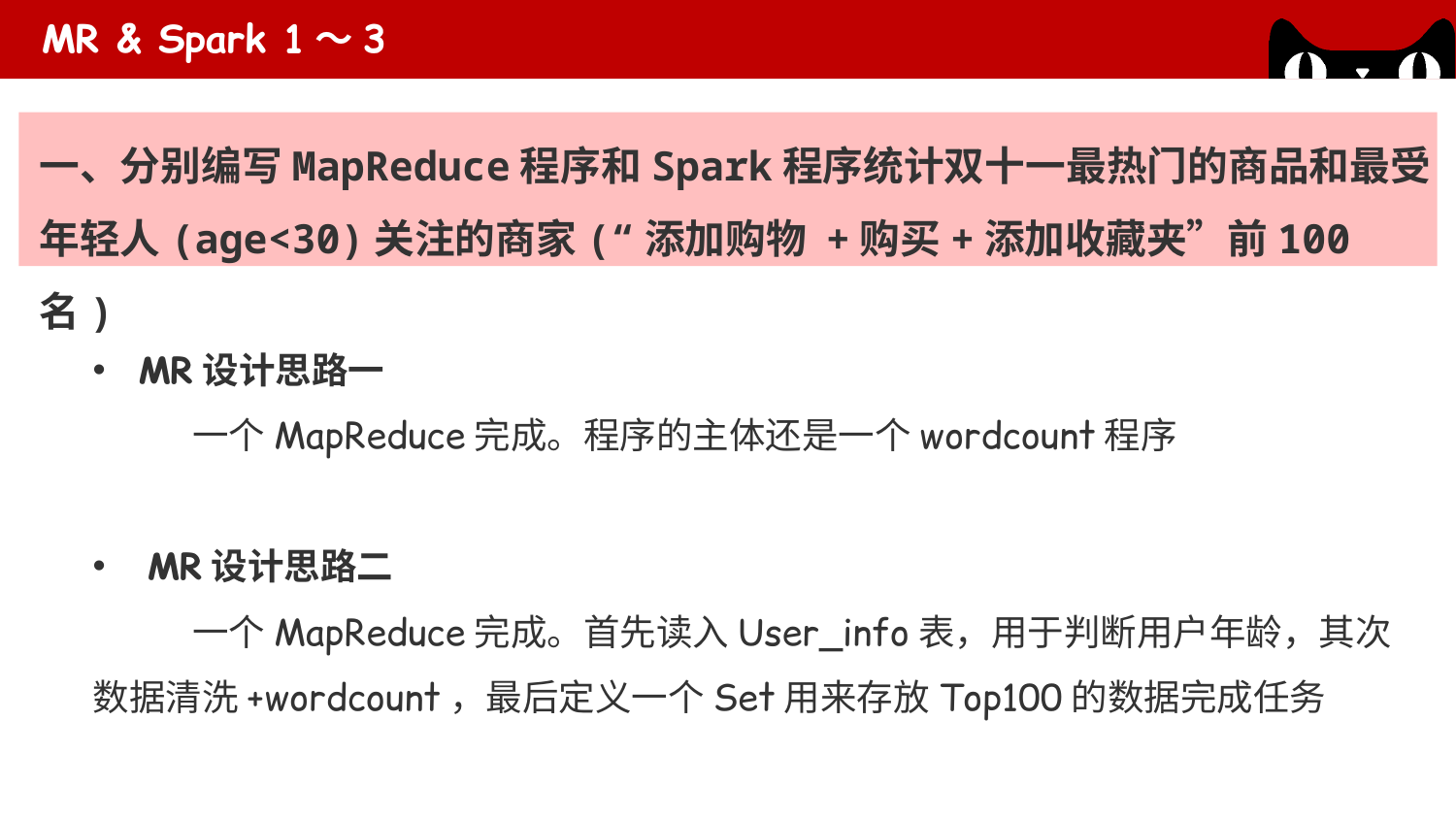

MR & Spark 1～3
一、分别编写MapReduce程序和Spark程序统计双十一最热门的商品和最受年轻人(age<30)关注的商家(“添加购物 +购买+添加收藏夹”前100名)

MR设计思路一
           一个MapReduce完成。程序的主体还是一个wordcount程序

MR设计思路二
           一个MapReduce完成。首先读入User_info表，用于判断用户年龄，其次数据清洗+wordcount，最后定义一个Set用来存放Top100的数据完成任务